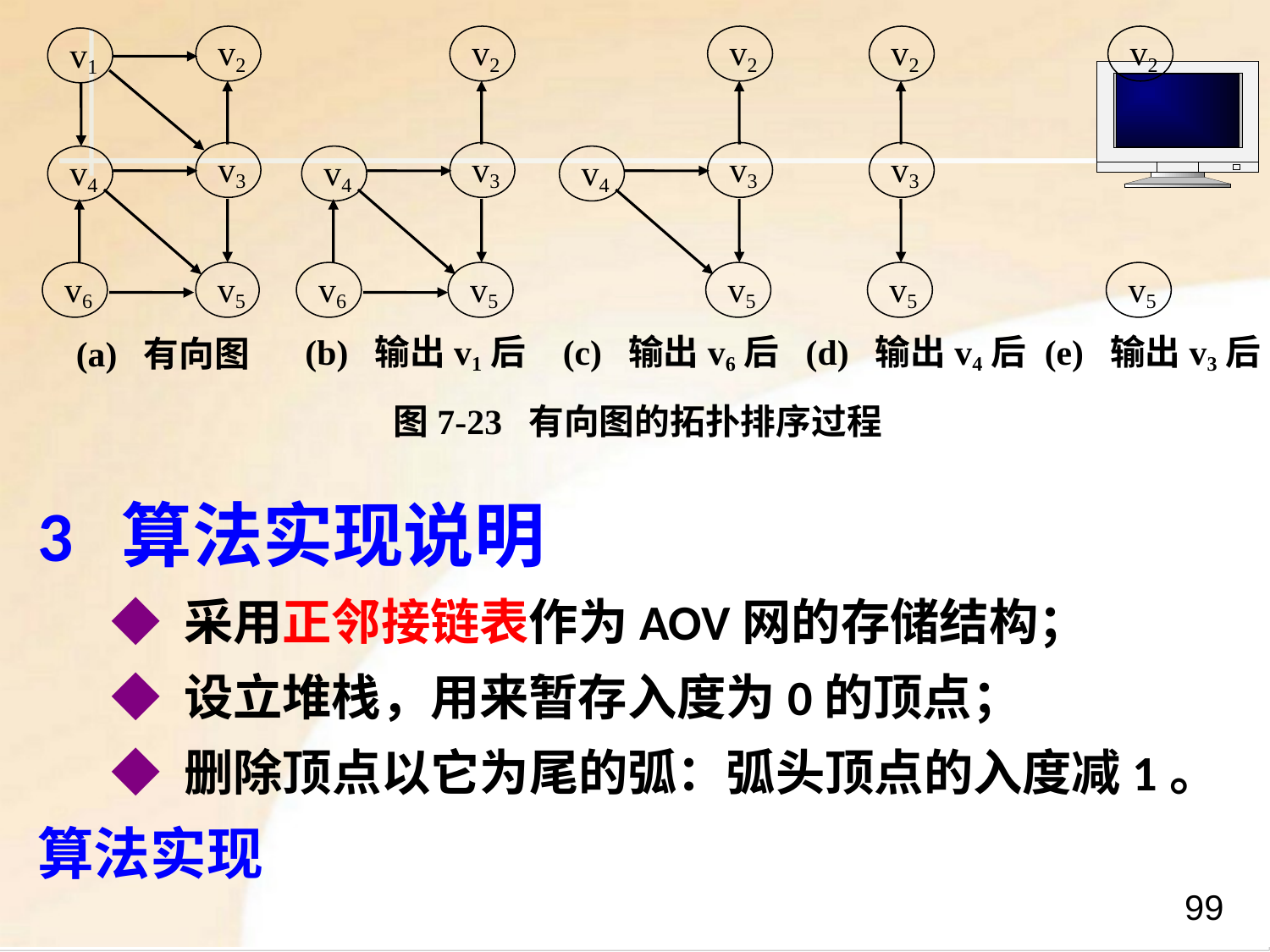

v2
v1

v3
v4

v6
v5

(a)  有向图
v2

v3
v4

v6
v5

(b)  输出v1后
v2

v3
v4

v5
(c)  输出v6后
v2

v3

v5
(d)  输出v4后
v2
v5
(e)  输出v3后
图7-23  有向图的拓扑排序过程
3  算法实现说明
◆ 采用正邻接链表作为AOV网的存储结构；
◆ 设立堆栈，用来暂存入度为0的顶点；
◆ 删除顶点以它为尾的弧：弧头顶点的入度减1。
算法实现